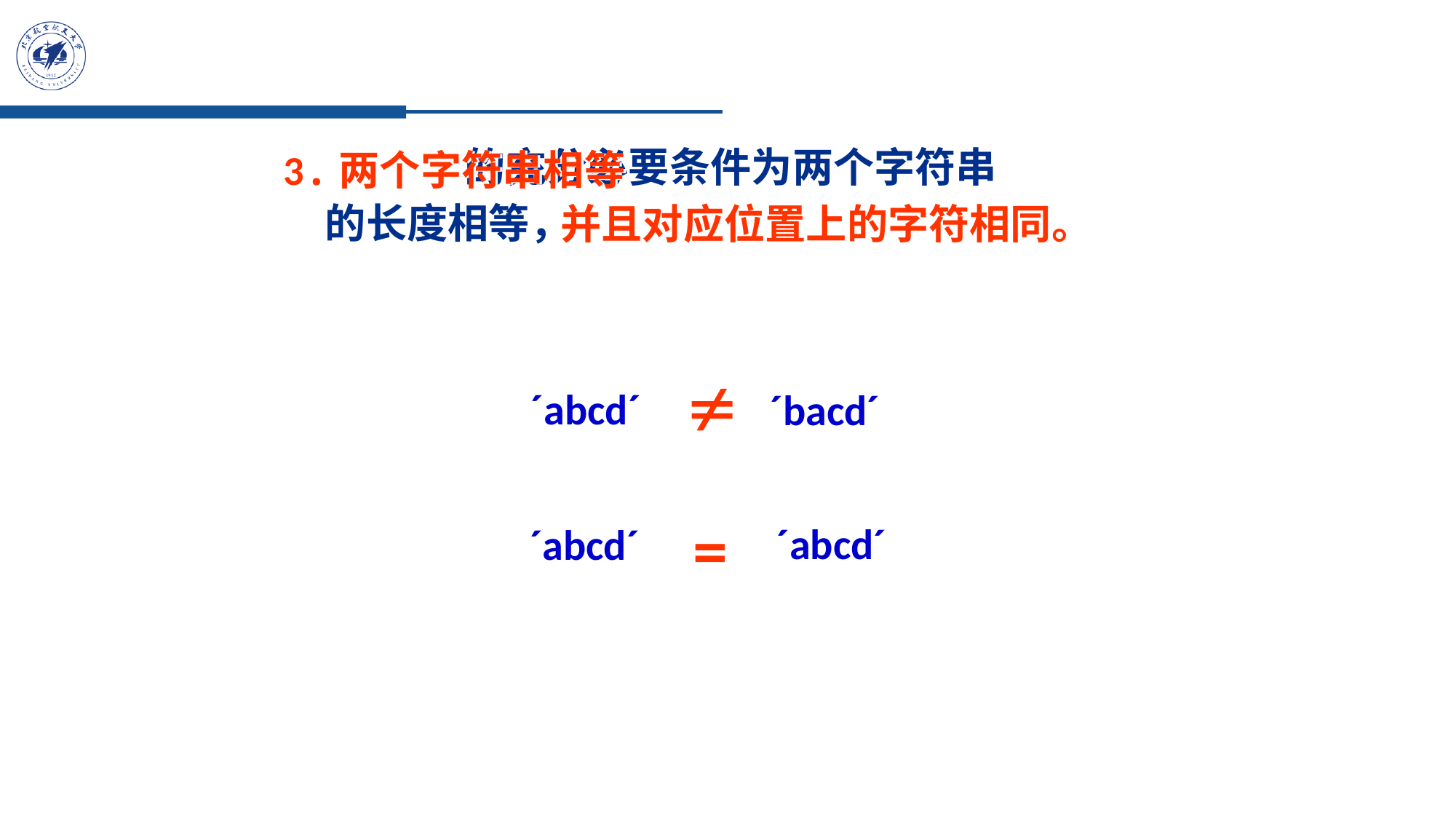

的充分必要条件为两个字符串
的长度相等，
3.两个字符串相等
并且对应位置上的字符相同。
≠
´abcd´
´bacd´
=
´abcd´
´abcd´